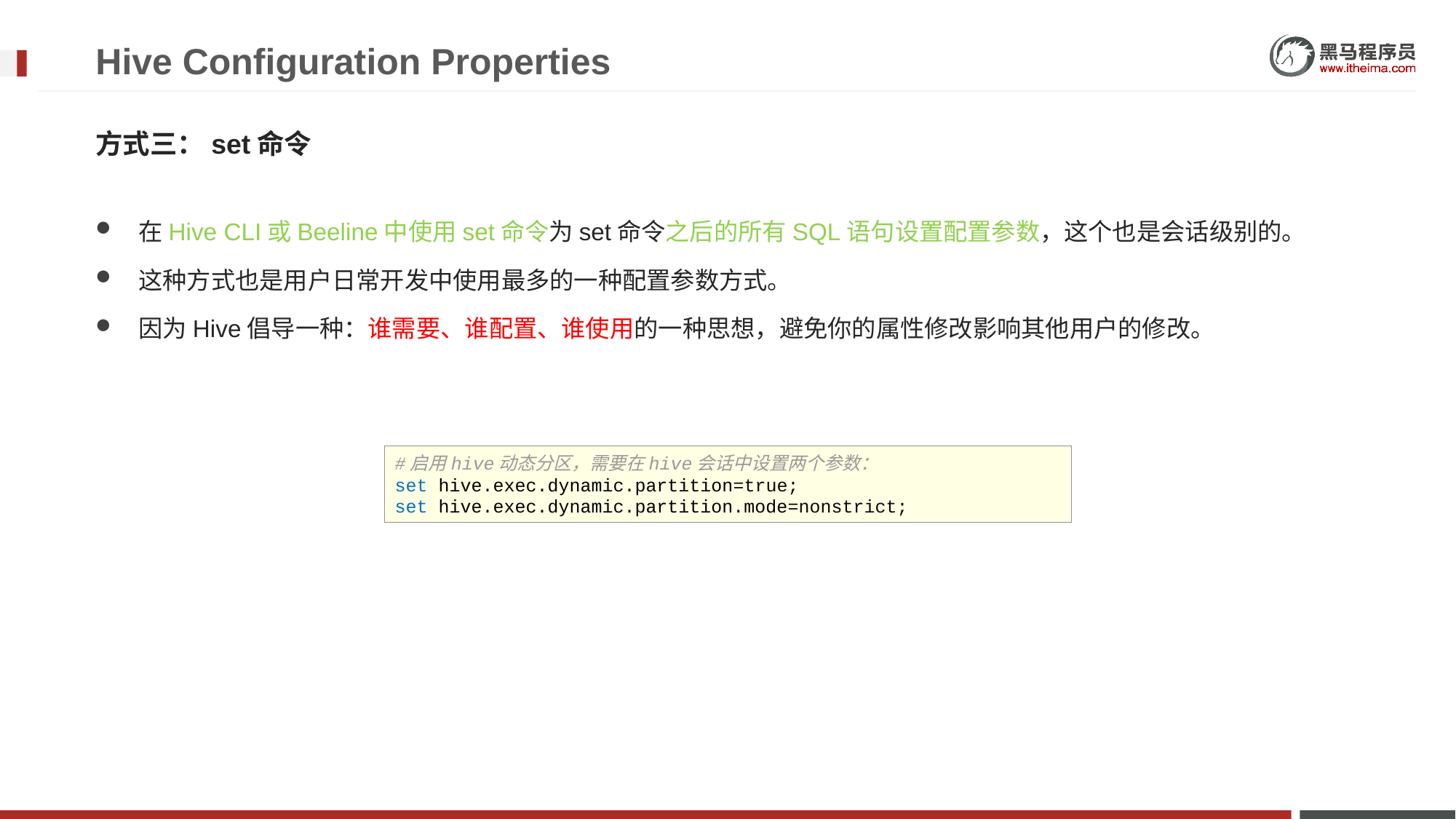

# Hive Configuration Properties
方式三：set命令
在Hive CLI或Beeline中使用set命令为set命令之后的所有SQL语句设置配置参数，这个也是会话级别的。
这种方式也是用户日常开发中使用最多的一种配置参数方式。
因为Hive倡导一种：谁需要、谁配置、谁使用的一种思想，避免你的属性修改影响其他用户的修改。

#启用hive动态分区，需要在hive会话中设置两个参数：
set hive.exec.dynamic.partition=true;
set hive.exec.dynamic.partition.mode=nonstrict;